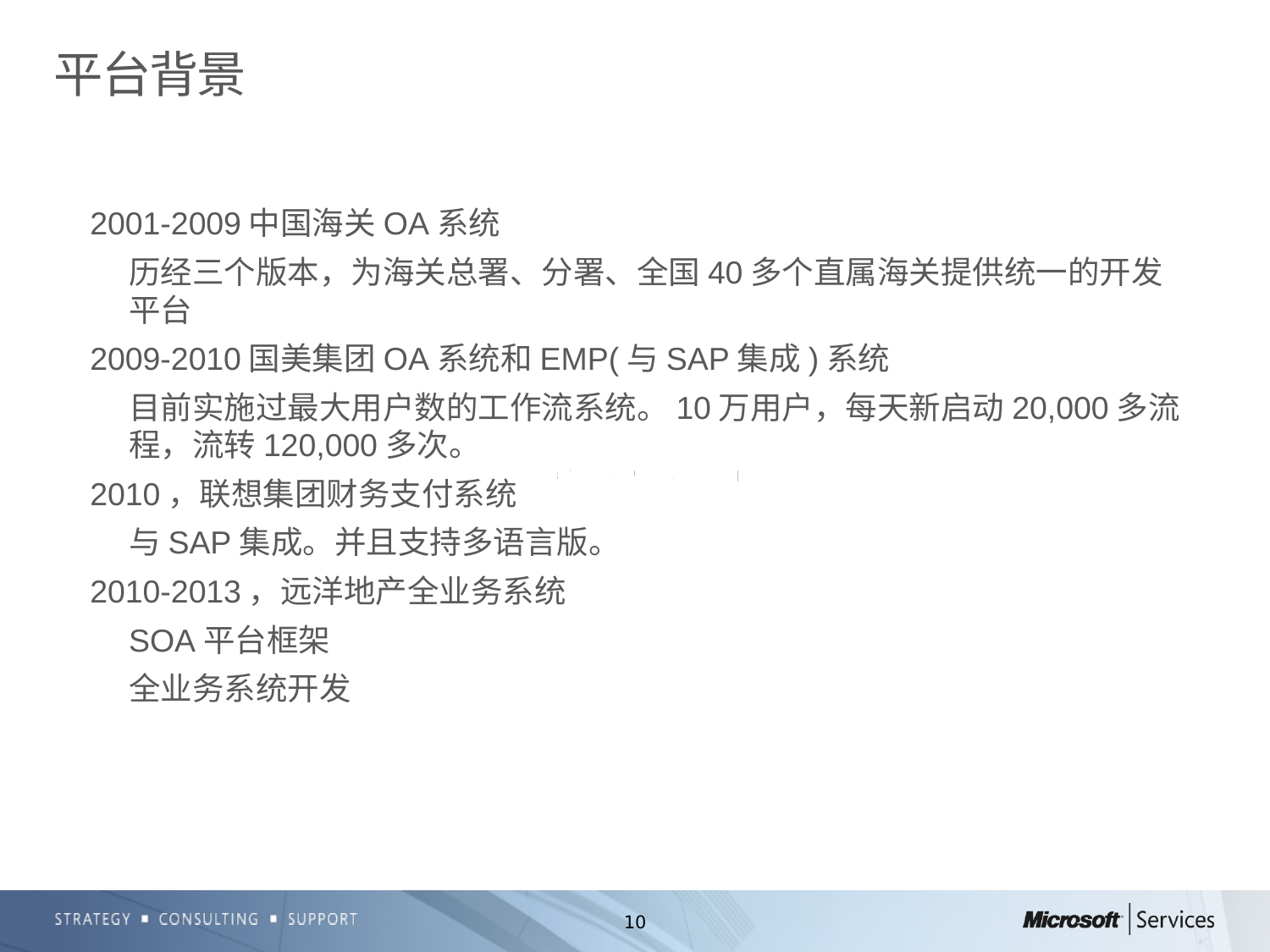

# 平台背景

2001-2009中国海关OA系统
历经三个版本，为海关总署、分署、全国40多个直属海关提供统一的开发平台
2009-2010国美集团OA系统和EMP(与SAP集成)系统
目前实施过最大用户数的工作流系统。10万用户，每天新启动20,000多流程，流转120,000多次。
2010，联想集团财务支付系统
与SAP集成。并且支持多语言版。
2010-2013，远洋地产全业务系统
SOA平台框架
全业务系统开发